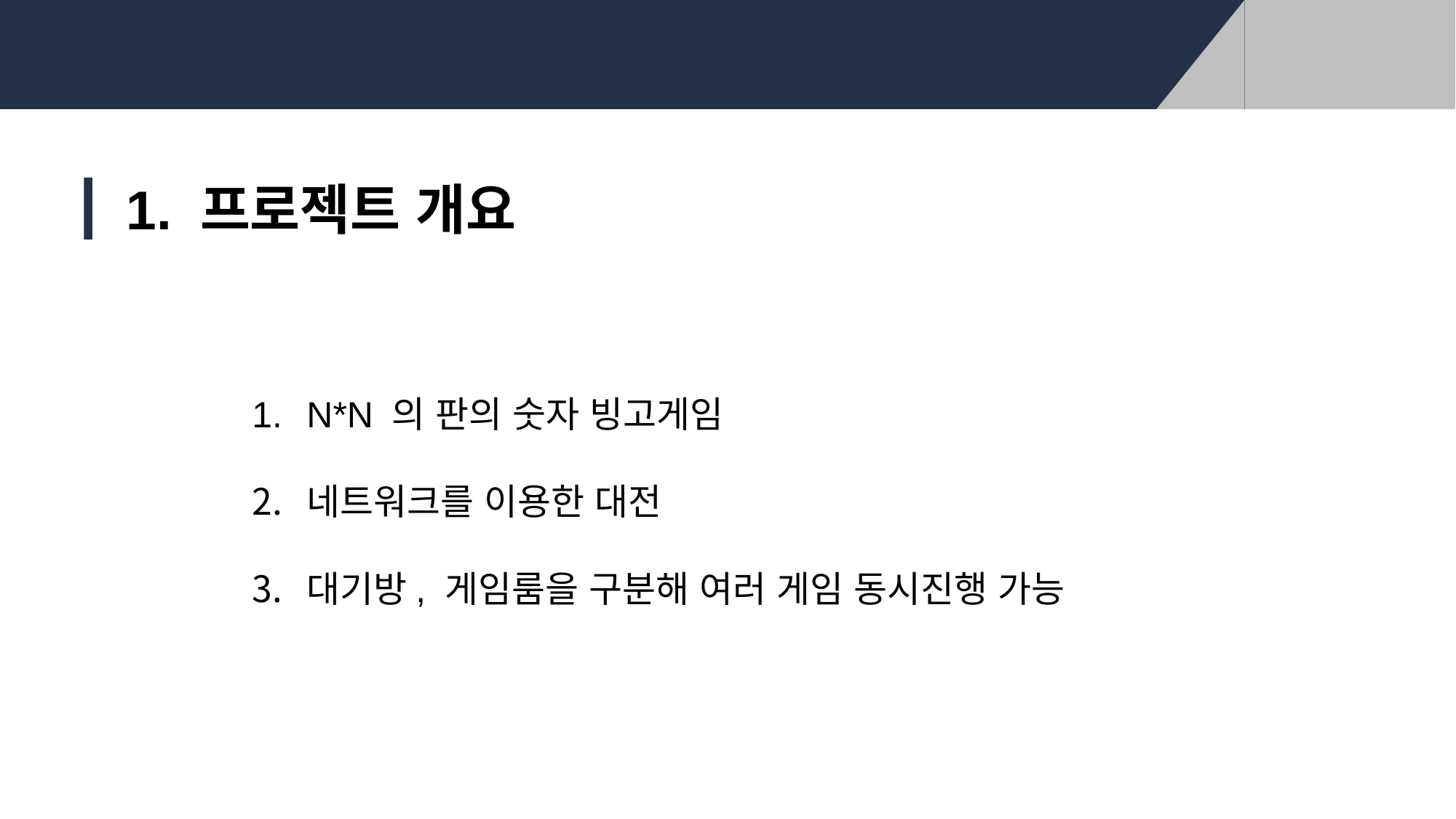

1. 프로젝트 개요

N*N 의 판의 숫자 빙고게임

네트워크를 이용한 대전

대기방, 게임룸을 구분해 여러 게임 동시진행 가능